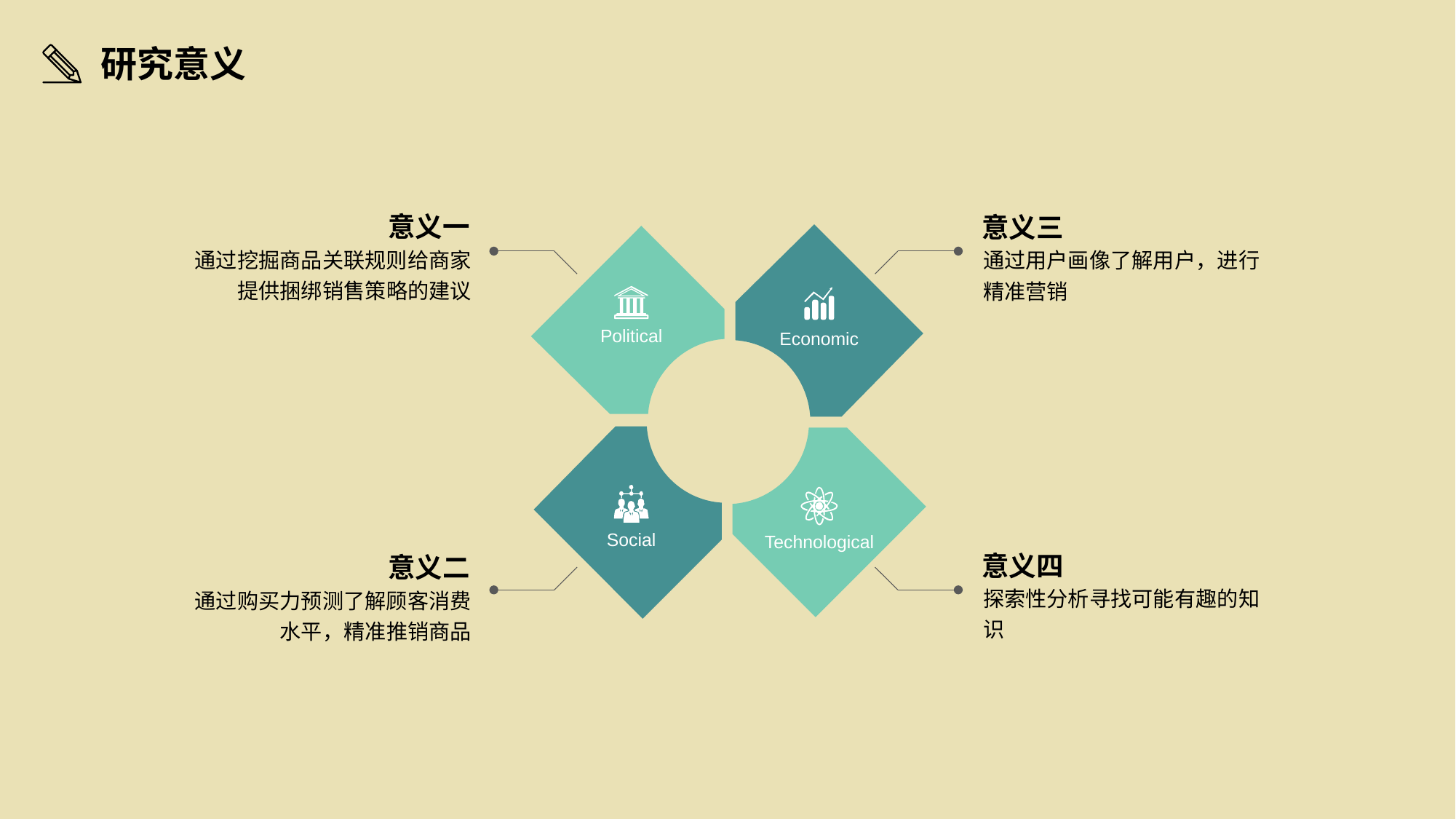

研究意义

意义一
意义三

Political
Economic

Social
Technological
通过挖掘商品关联规则给商家提供捆绑销售策略的建议
通过用户画像了解用户，进行精准营销
意义四
意义二
探索性分析寻找可能有趣的知识
通过购买力预测了解顾客消费水平，精准推销商品